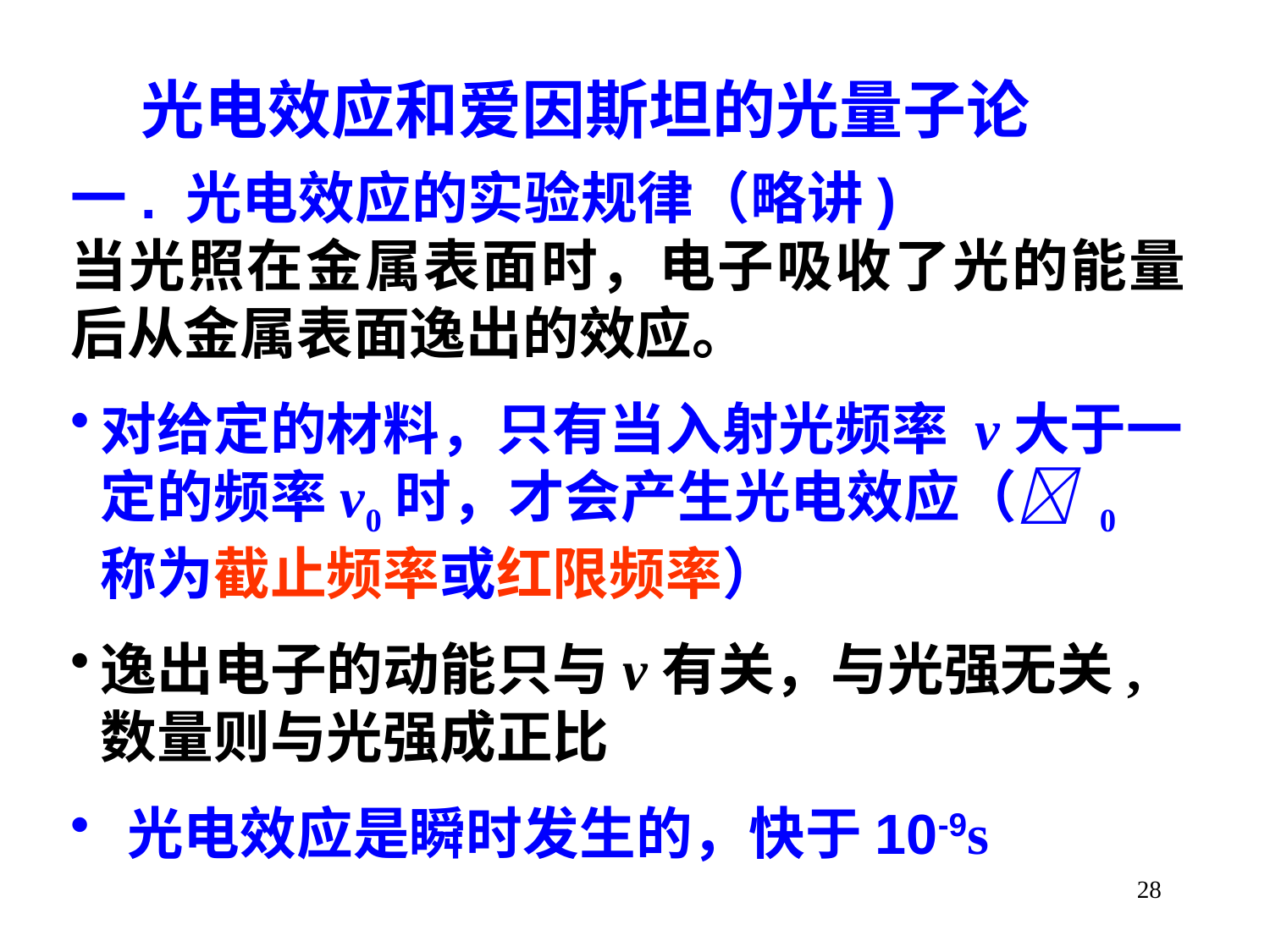

光电效应和爱因斯坦的光量子论
一. 光电效应的实验规律（略讲)
当光照在金属表面时，电子吸收了光的能量后从金属表面逸出的效应。
对给定的材料，只有当入射光频率 v大于一定的频率v0时，才会产生光电效应（ν 0 称为截止频率或红限频率）
逸出电子的动能只与v有关，与光强无关,数量则与光强成正比
 光电效应是瞬时发生的，快于10-9s
28